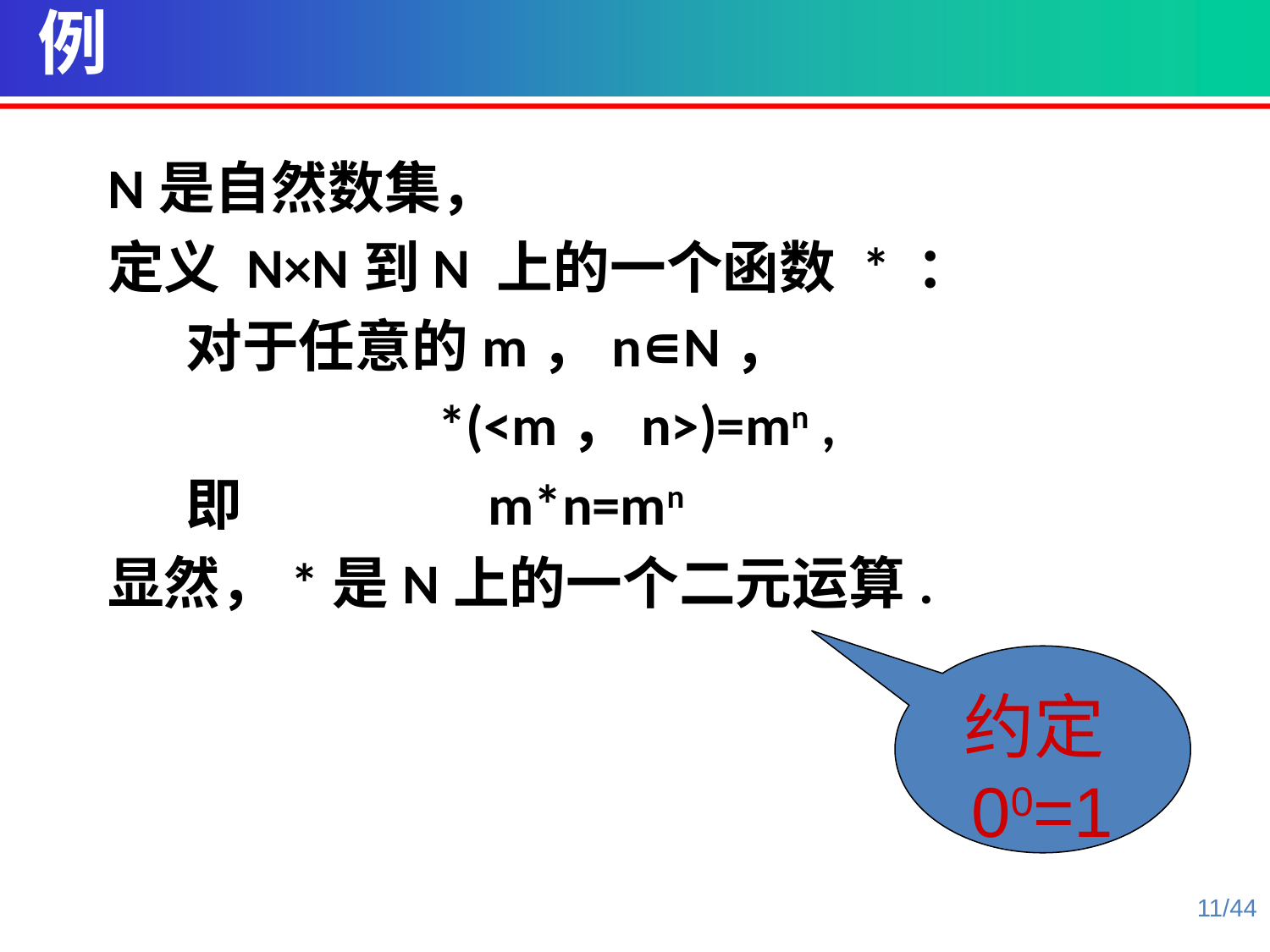

例
N是自然数集，
定义 N×N到N 上的一个函数 * ：
     对于任意的m，n∊N，
                          *(<m，n>)=mn ,
     即                  m*n=mn
显然，*是N上的一个二元运算.

约定00=1
11/44